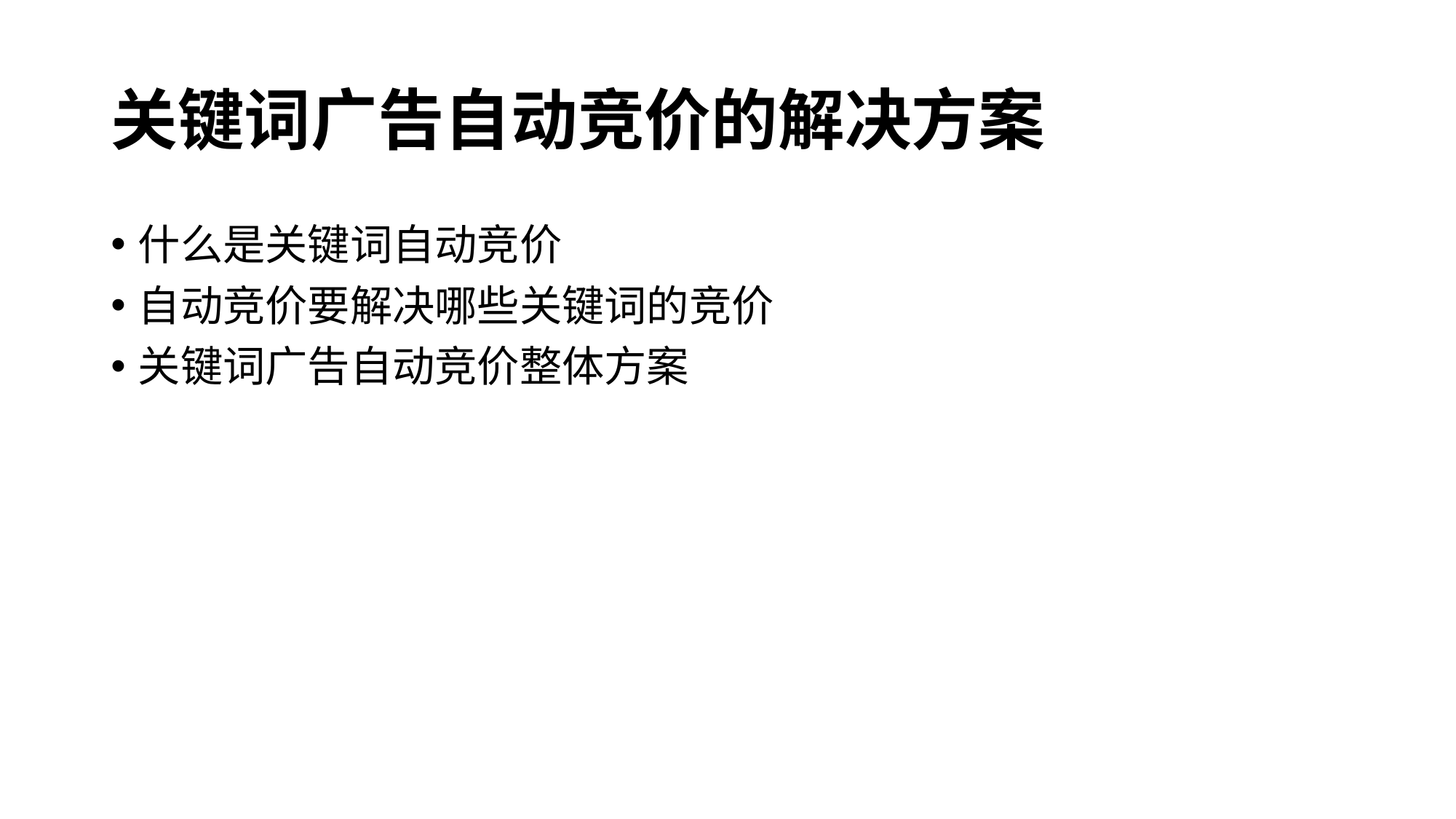

# 关键词广告自动竞价的解决方案
什么是关键词自动竞价
自动竞价要解决哪些关键词的竞价
关键词广告自动竞价整体方案